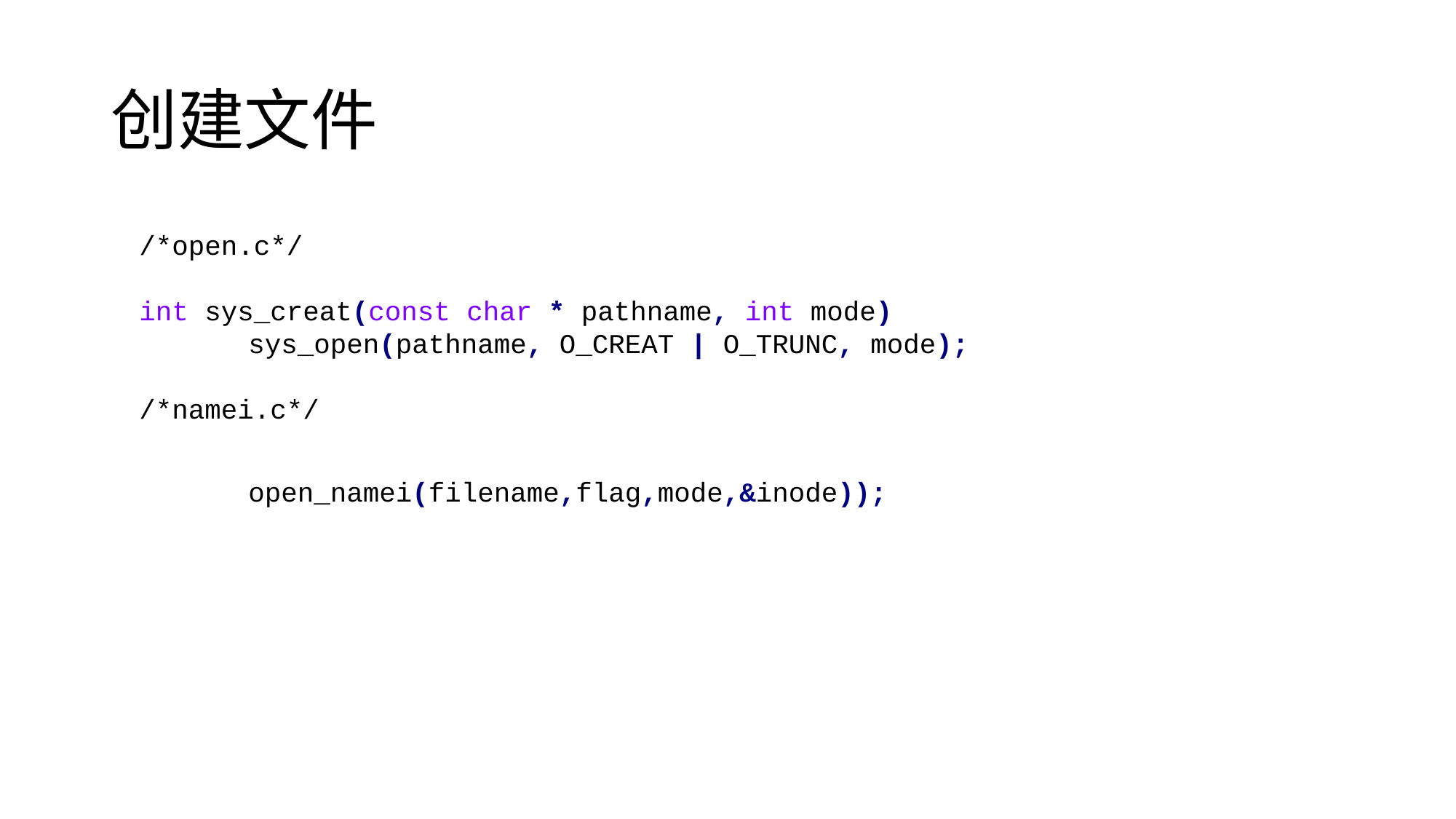

# 创建文件
/*open.c*/

int sys_creat(const char * pathname, int mode)
	sys_open(pathname, O_CREAT | O_TRUNC, mode);

/*namei.c*/
	open_namei(filename,flag,mode,&inode));